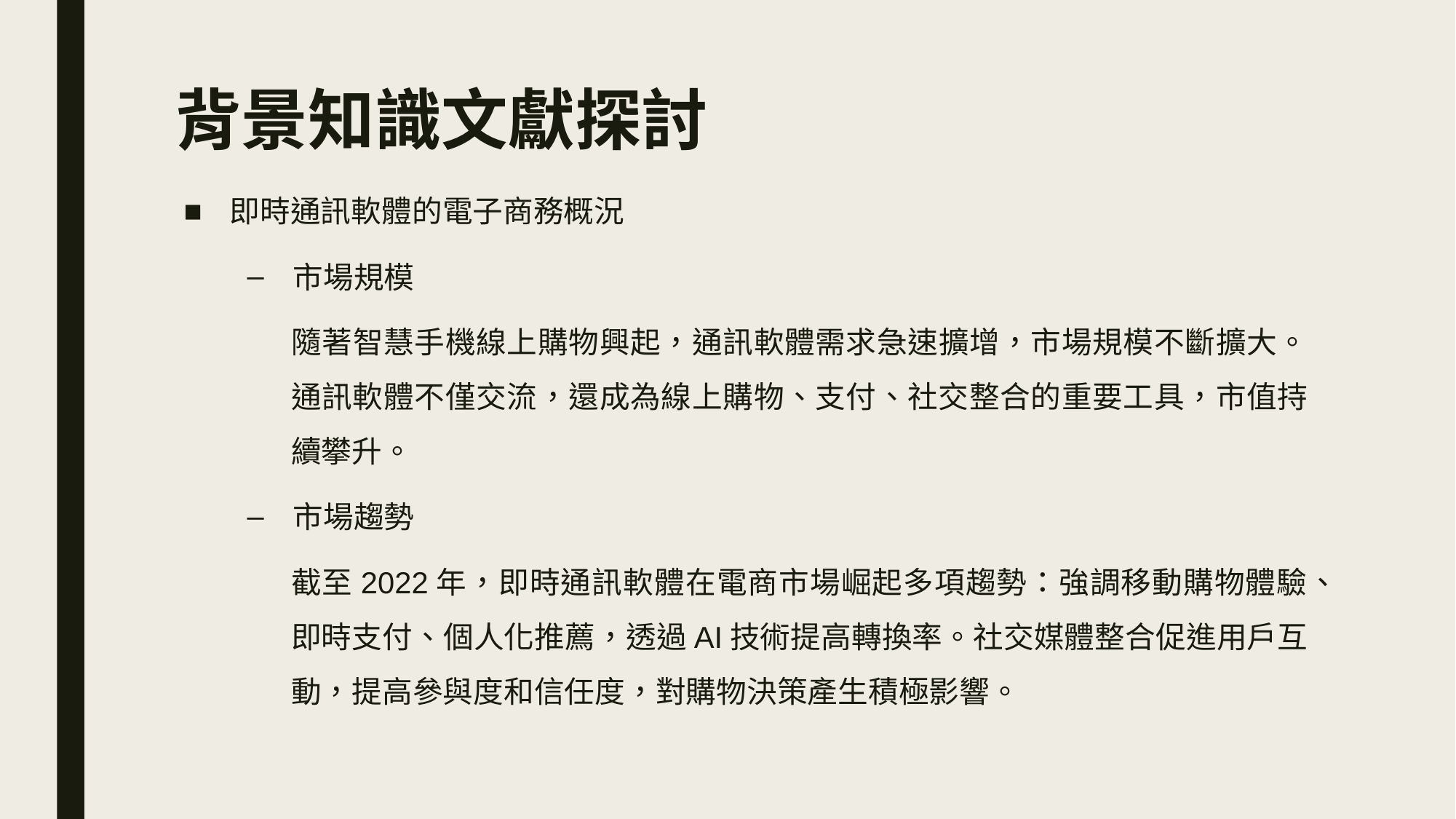

# 背景知識文獻探討
即時通訊軟體的電子商務概況
市場規模
隨著智慧手機線上購物興起，通訊軟體需求急速擴增，市場規模不斷擴大。通訊軟體不僅交流，還成為線上購物、支付、社交整合的重要工具，市值持續攀升。
市場趨勢
截至2022年，即時通訊軟體在電商市場崛起多項趨勢：強調移動購物體驗、即時支付、個人化推薦，透過AI技術提高轉換率。社交媒體整合促進用戶互動，提高參與度和信任度，對購物決策產生積極影響。